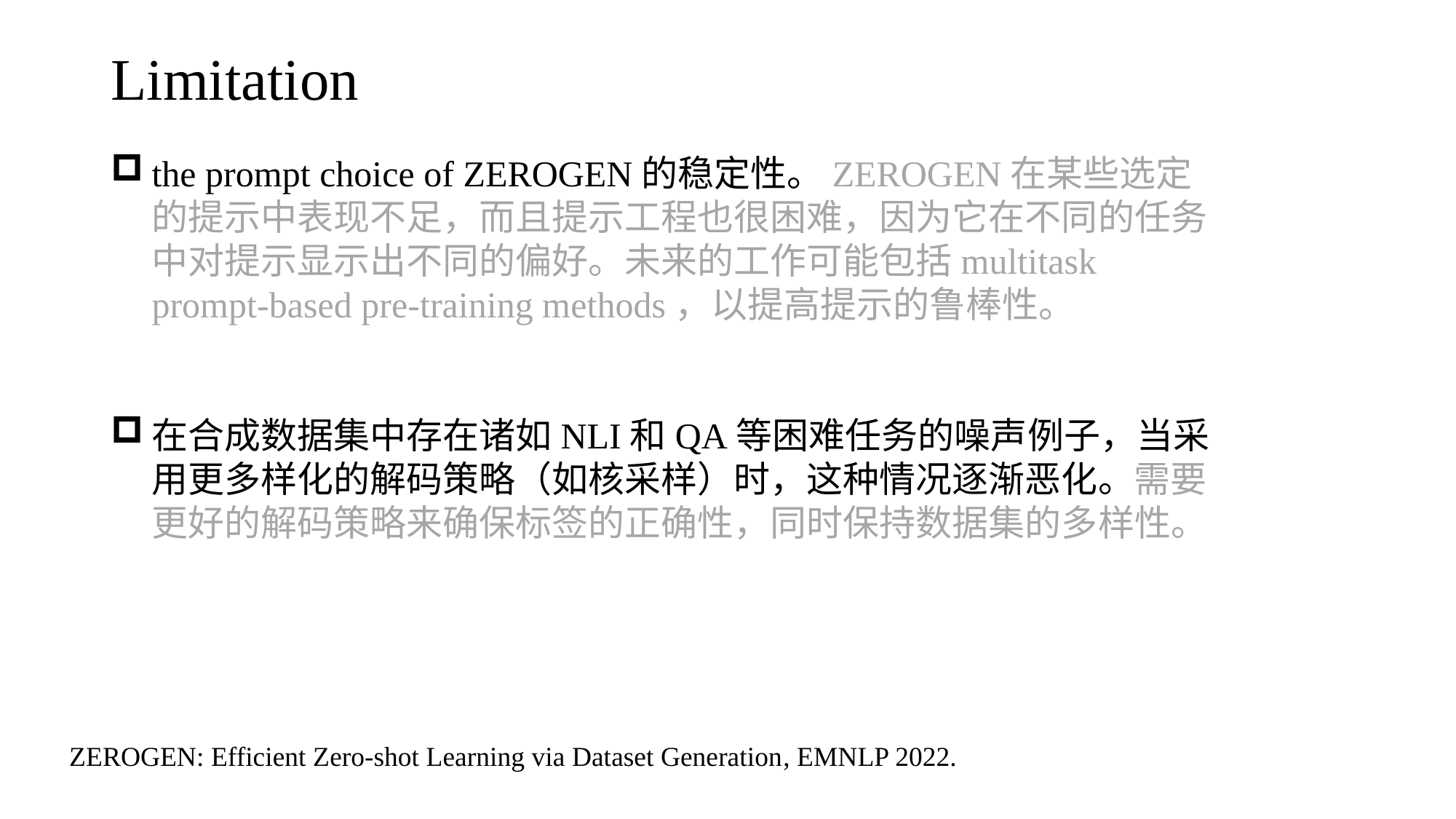

# Limitation
the prompt choice of ZEROGEN的稳定性。ZEROGEN在某些选定的提示中表现不足，而且提示工程也很困难，因为它在不同的任务中对提示显示出不同的偏好。未来的工作可能包括multitask prompt-based pre-training methods，以提高提示的鲁棒性。

在合成数据集中存在诸如NLI和QA等困难任务的噪声例子，当采用更多样化的解码策略（如核采样）时，这种情况逐渐恶化。需要更好的解码策略来确保标签的正确性，同时保持数据集的多样性。
ZEROGEN: Efficient Zero-shot Learning via Dataset Generation, EMNLP 2022.